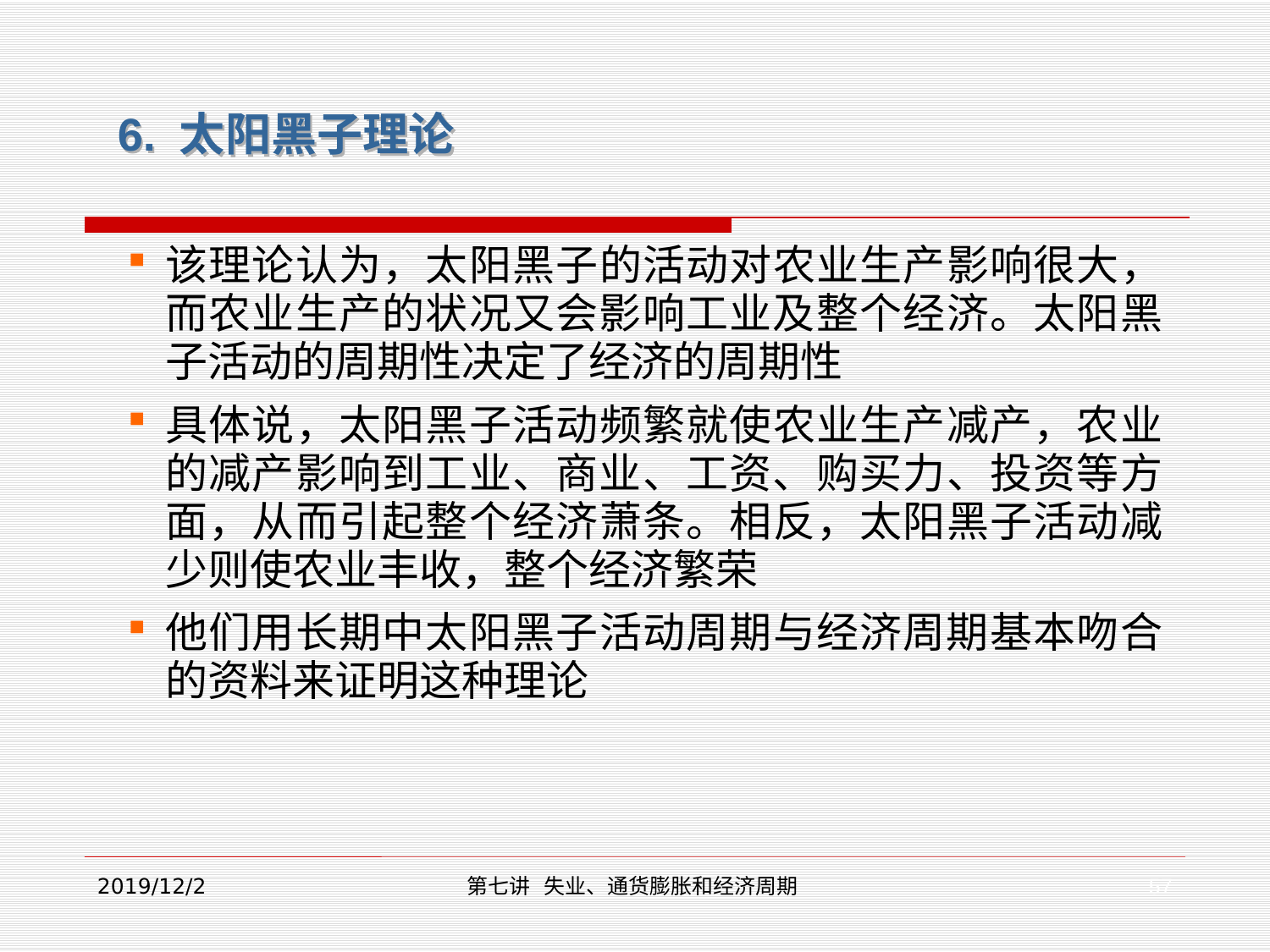

6. 太阳黑子理论
该理论认为，太阳黑子的活动对农业生产影响很大，而农业生产的状况又会影响工业及整个经济。太阳黑子活动的周期性决定了经济的周期性
具体说，太阳黑子活动频繁就使农业生产减产，农业的减产影响到工业、商业、工资、购买力、投资等方面，从而引起整个经济萧条。相反，太阳黑子活动减少则使农业丰收，整个经济繁荣
他们用长期中太阳黑子活动周期与经济周期基本吻合的资料来证明这种理论
57
2019/12/2
第七讲   失业、通货膨胀和经济周期